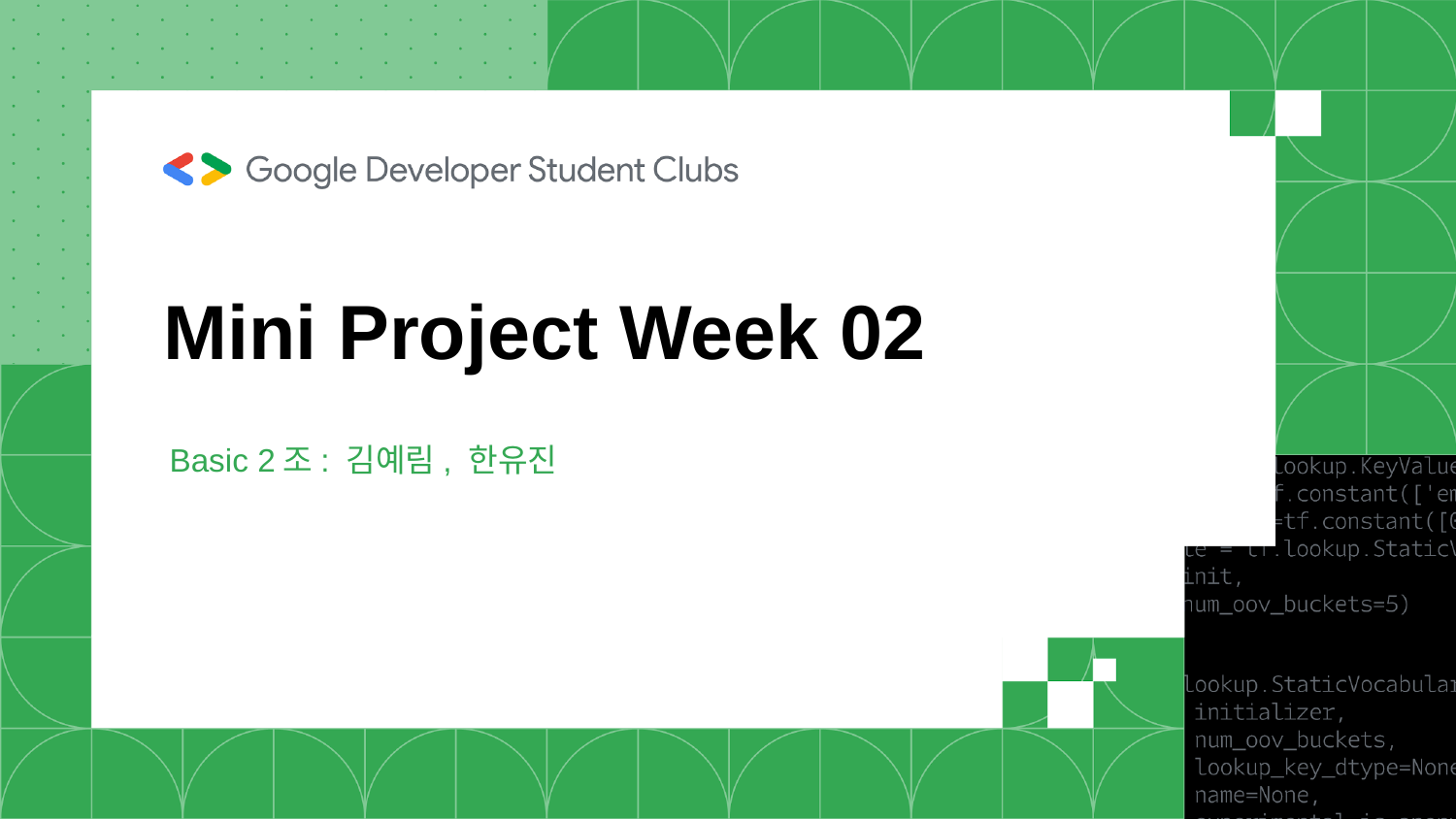

Mini Project Week 02
Basic 2조: 김예림, 한유진